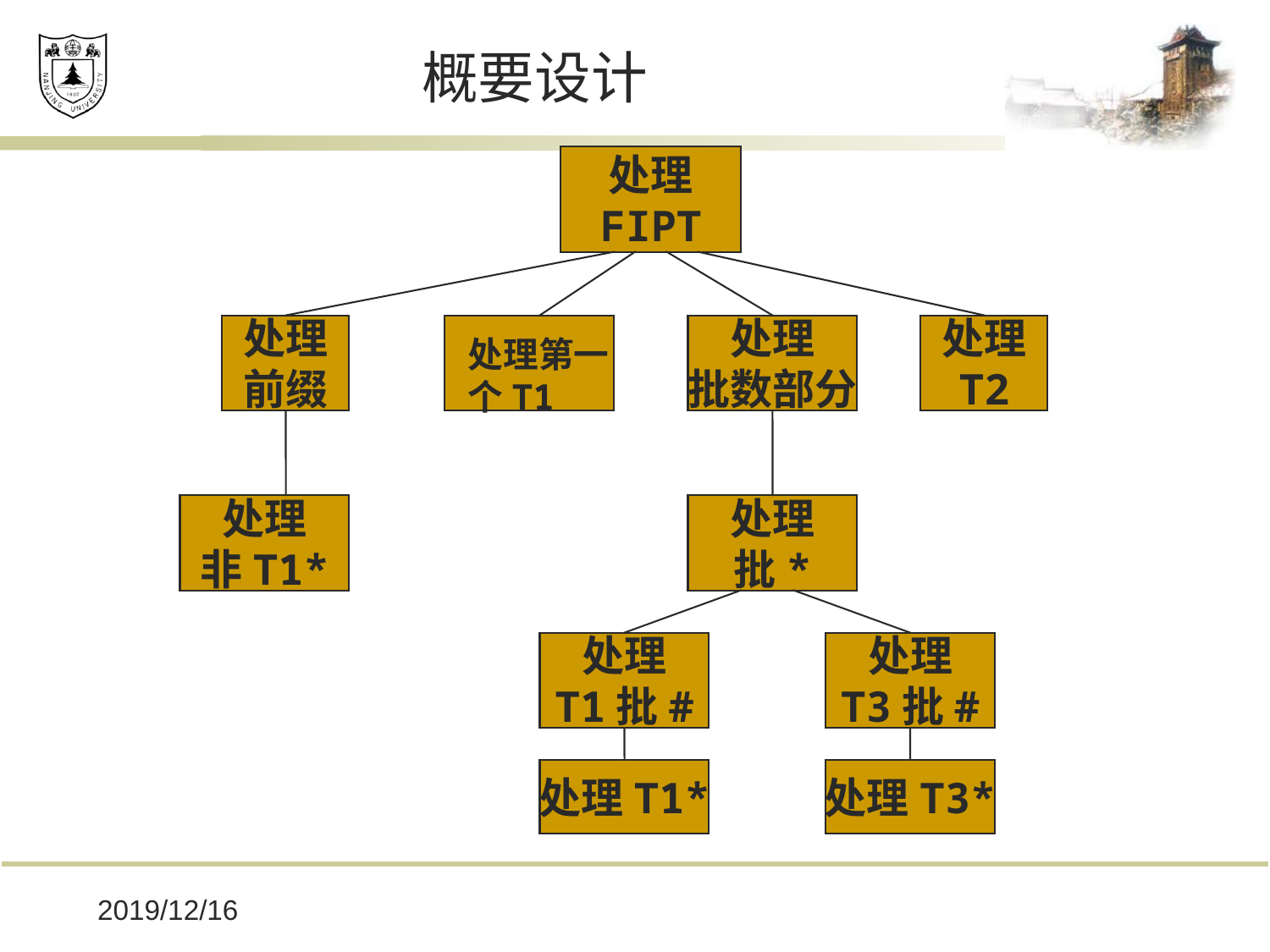

# 概要设计
处理
FIPT

处理
前缀

处理
批数部分
处理
T2
处理第一
个T1

处理
非T1*
处理
批*

处理
T1批#
处理
T3批#

处理T1*
处理T3*
2019/12/16